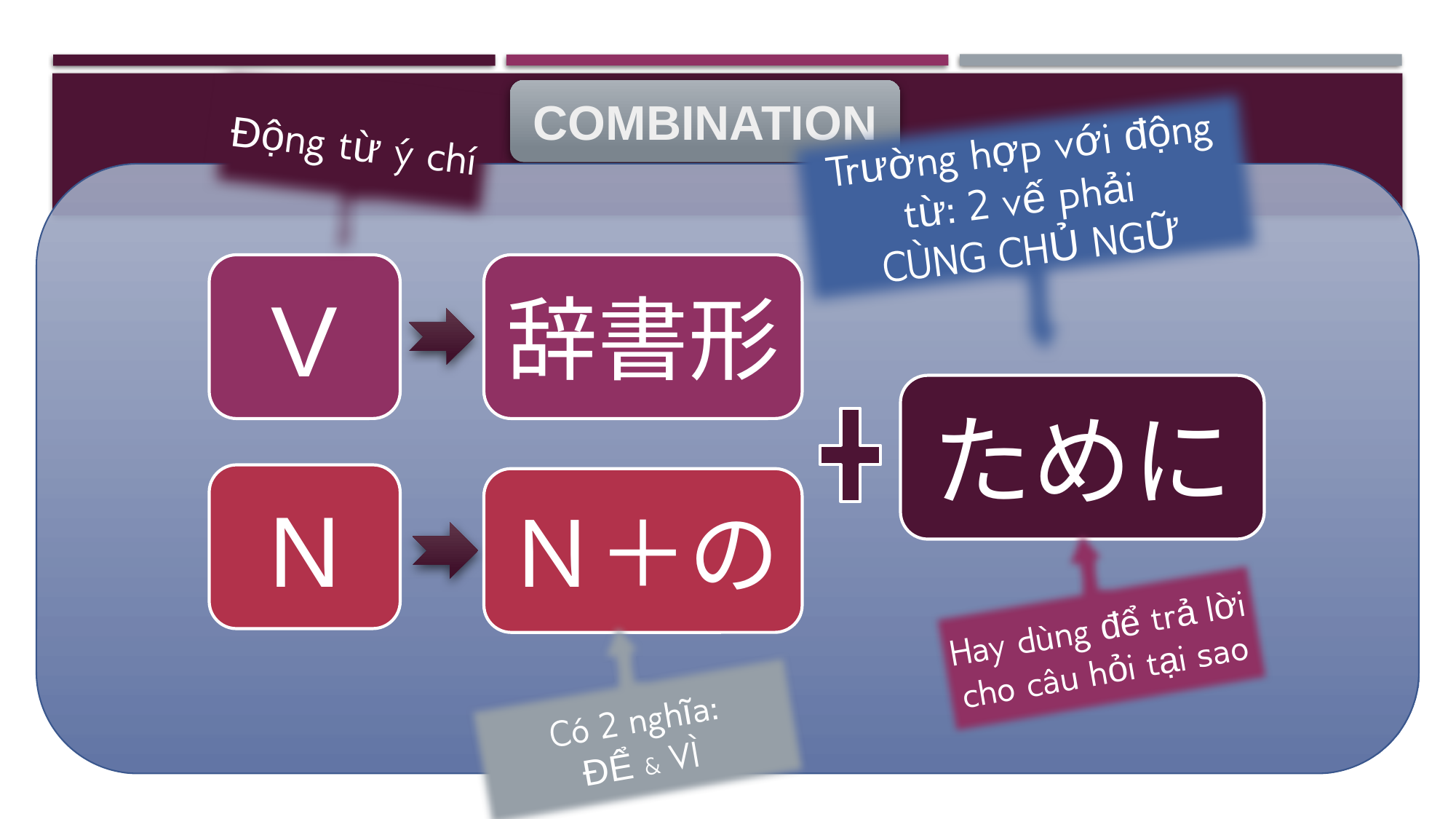

Động từ ý chí
COMBINATION
Trường hợp với động từ: 2 vế phải
CÙNG CHỦ NGỮ

V
辞書形

ために

N
Ｎ＋の
Hay dùng để trả lời cho câu hỏi tại sao

Có 2 nghĩa:
ĐỂ & VÌ